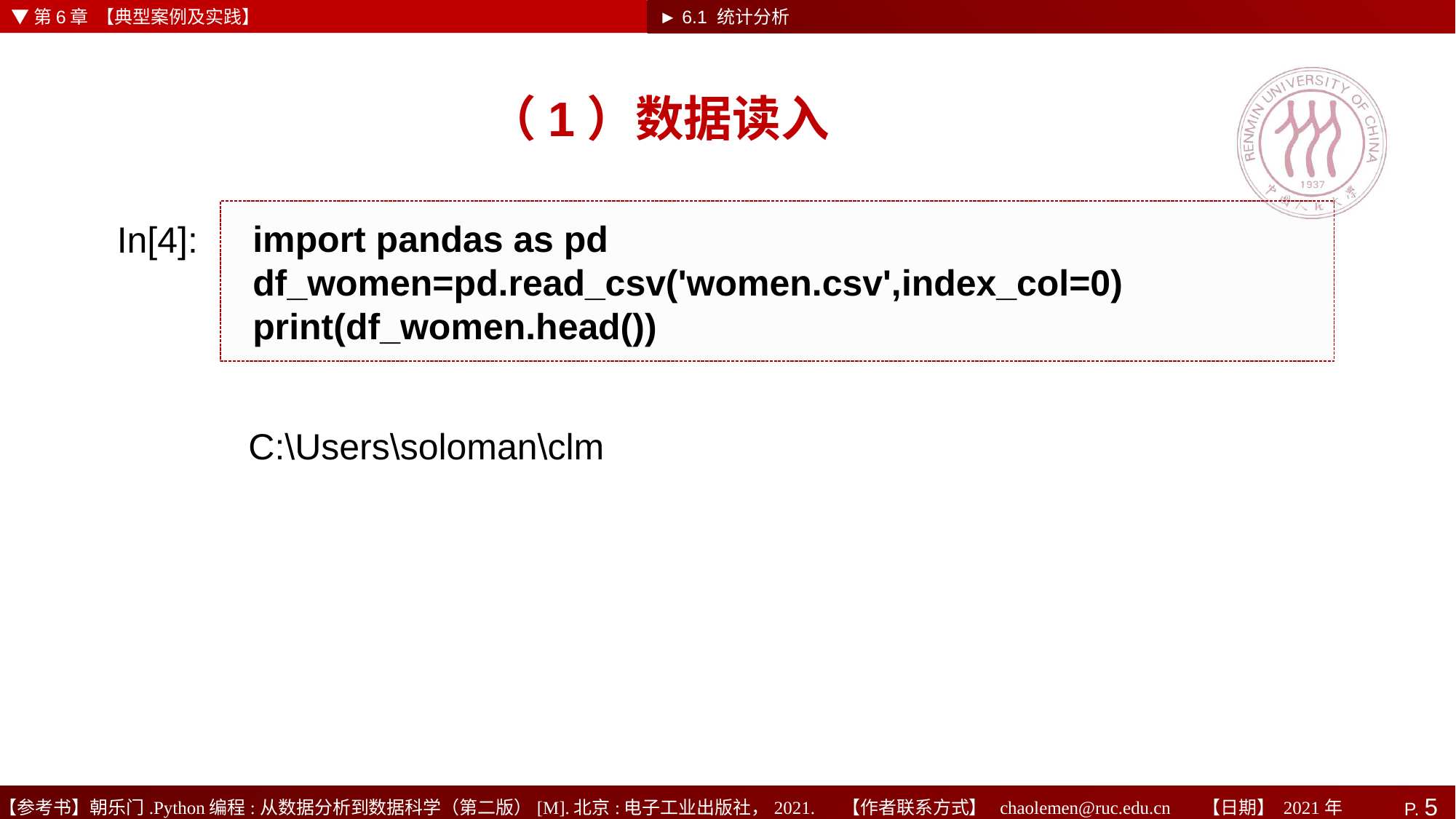

▼第6章  【典型案例及实践】
► 6.1 统计分析
# （1）数据读入
import pandas as pd
df_women=pd.read_csv('women.csv',index_col=0)
print(df_women.head())
In[4]:
C:\Users\soloman\clm